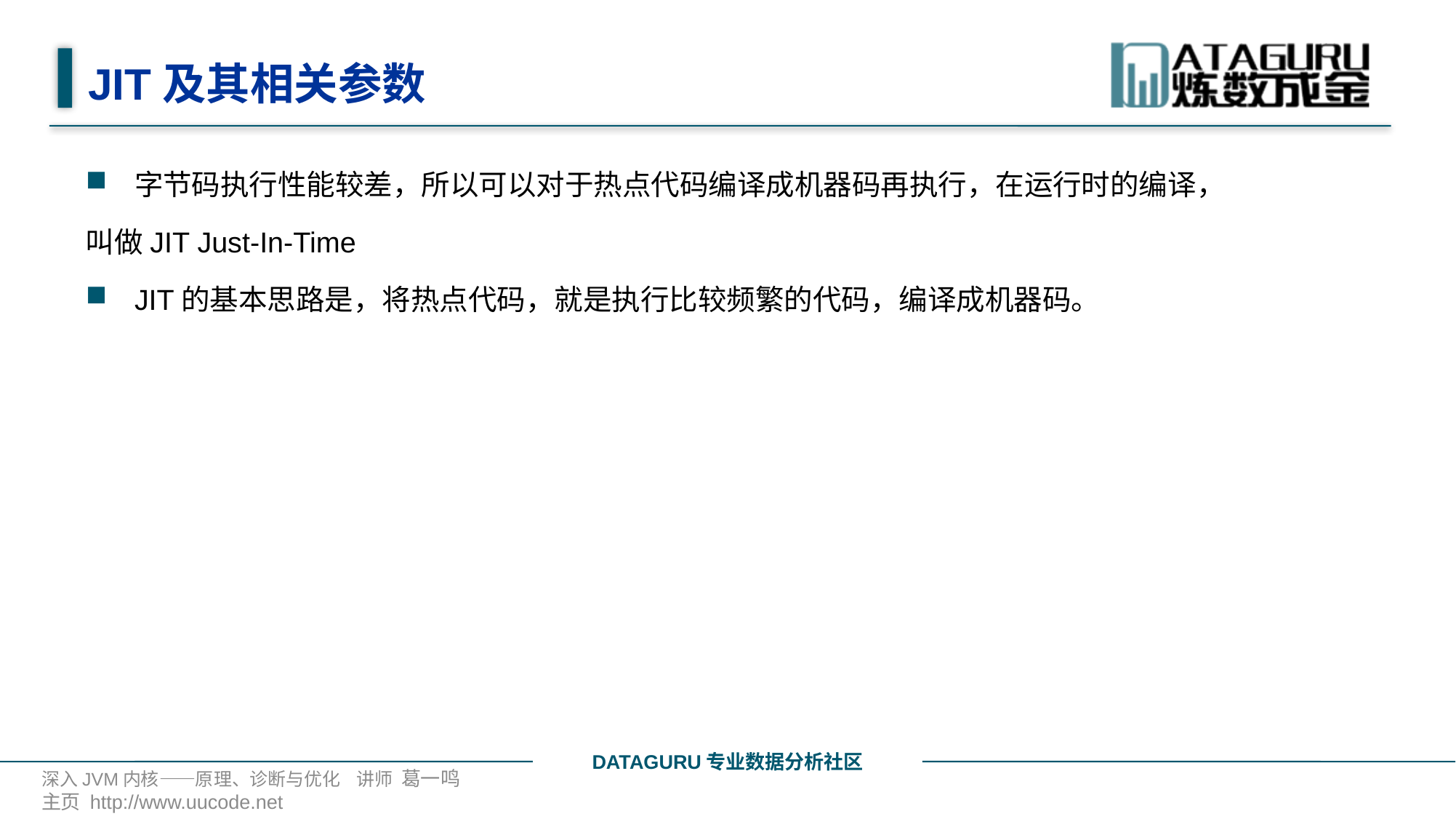

# JIT及其相关参数
字节码执行性能较差，所以可以对于热点代码编译成机器码再执行，在运行时的编译，
叫做JIT Just-In-Time
JIT的基本思路是，将热点代码，就是执行比较频繁的代码，编译成机器码。